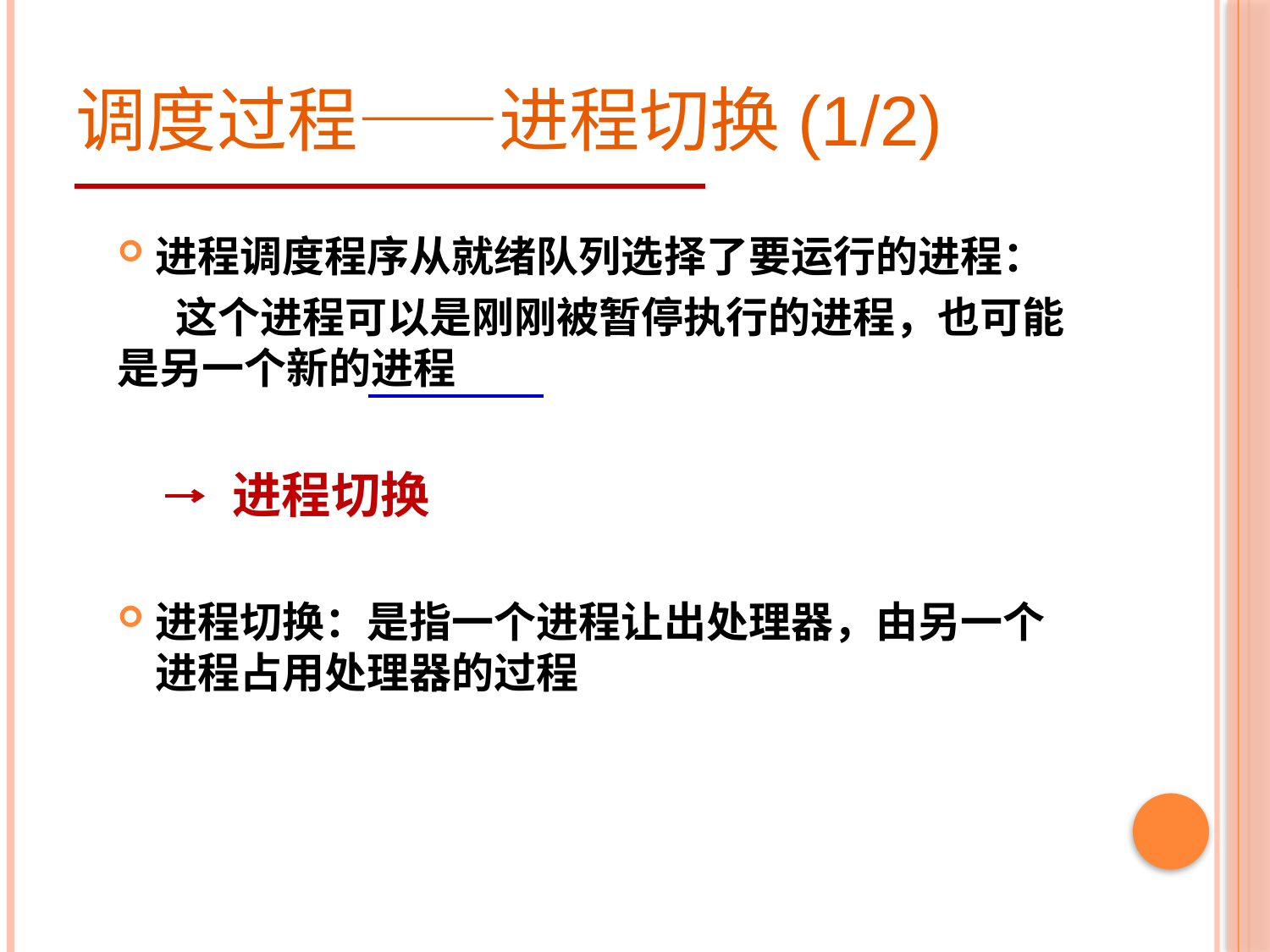

# 调度过程——进程切换(1/2)
进程调度程序从就绪队列选择了要运行的进程：
     这个进程可以是刚刚被暂停执行的进程，也可能是另一个新的进程

           进程切换

进程切换：是指一个进程让出处理器，由另一个进程占用处理器的过程